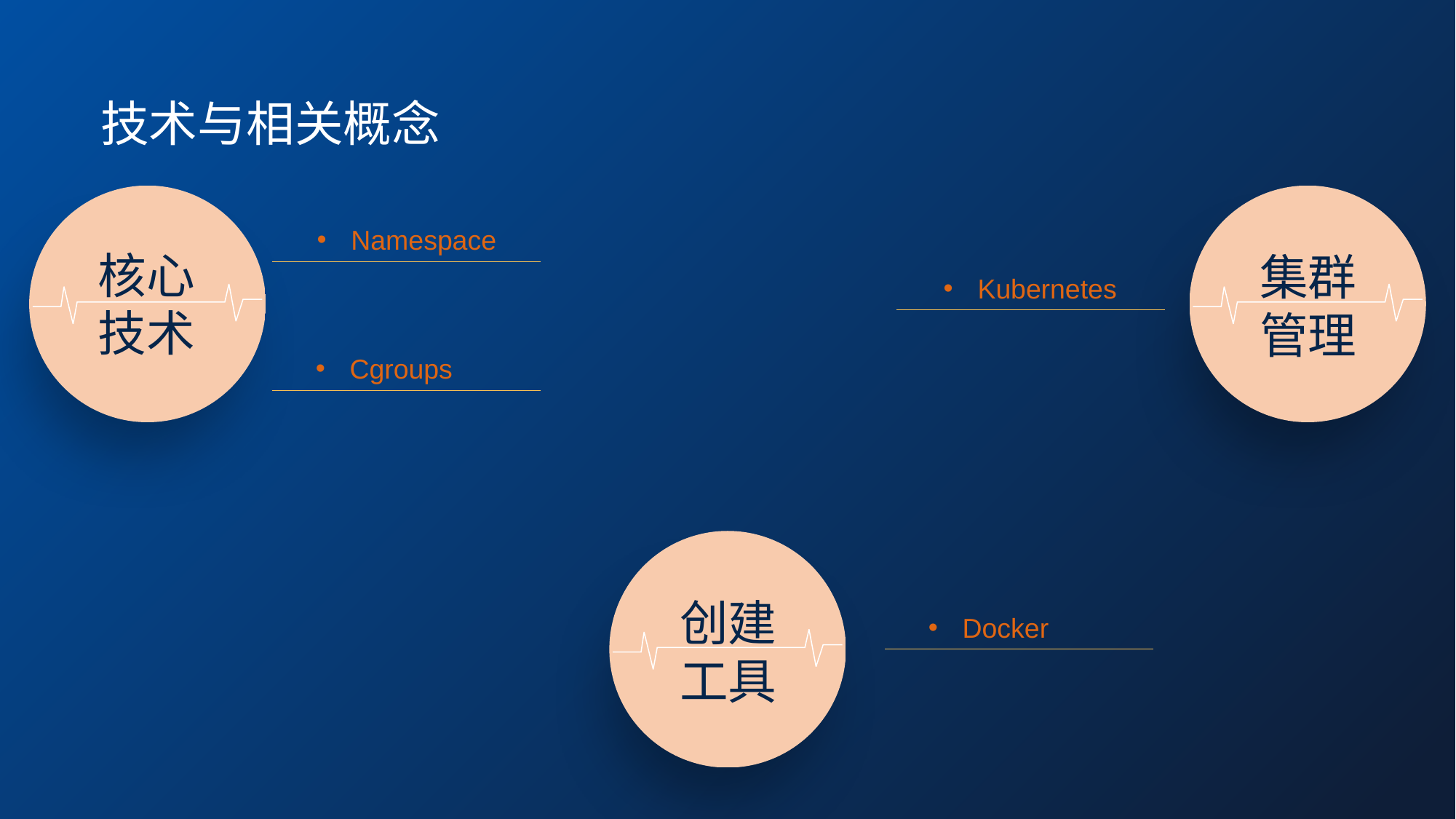

技术与相关概念

核心
技术

集群管理
Namespace
Kubernetes
Cgroups

创建工具
Docker